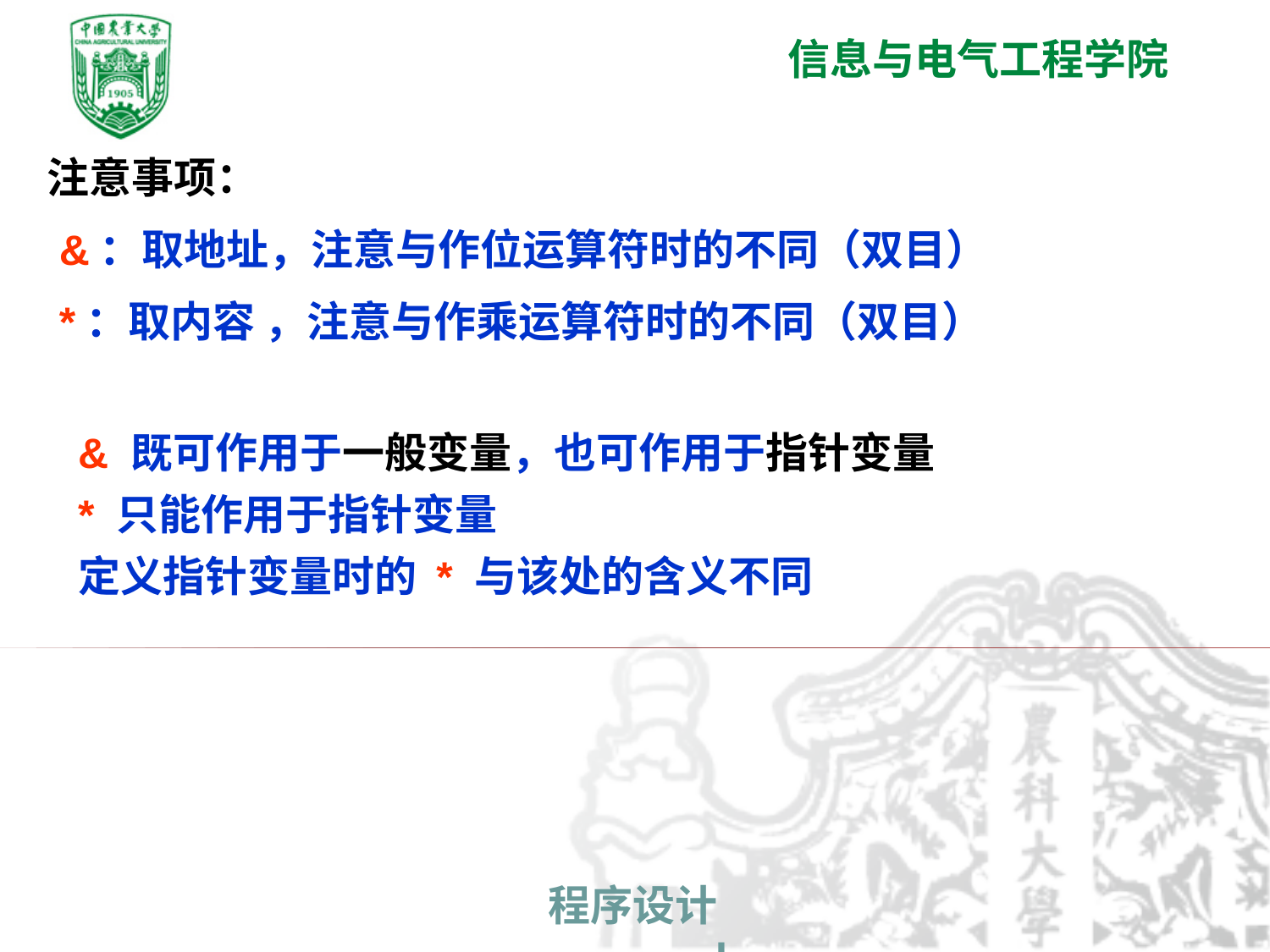

注意事项：
 &：取地址，注意与作位运算符时的不同（双目）
 *：取内容 ，注意与作乘运算符时的不同（双目）
& 既可作用于一般变量，也可作用于指针变量
* 只能作用于指针变量
定义指针变量时的 * 与该处的含义不同